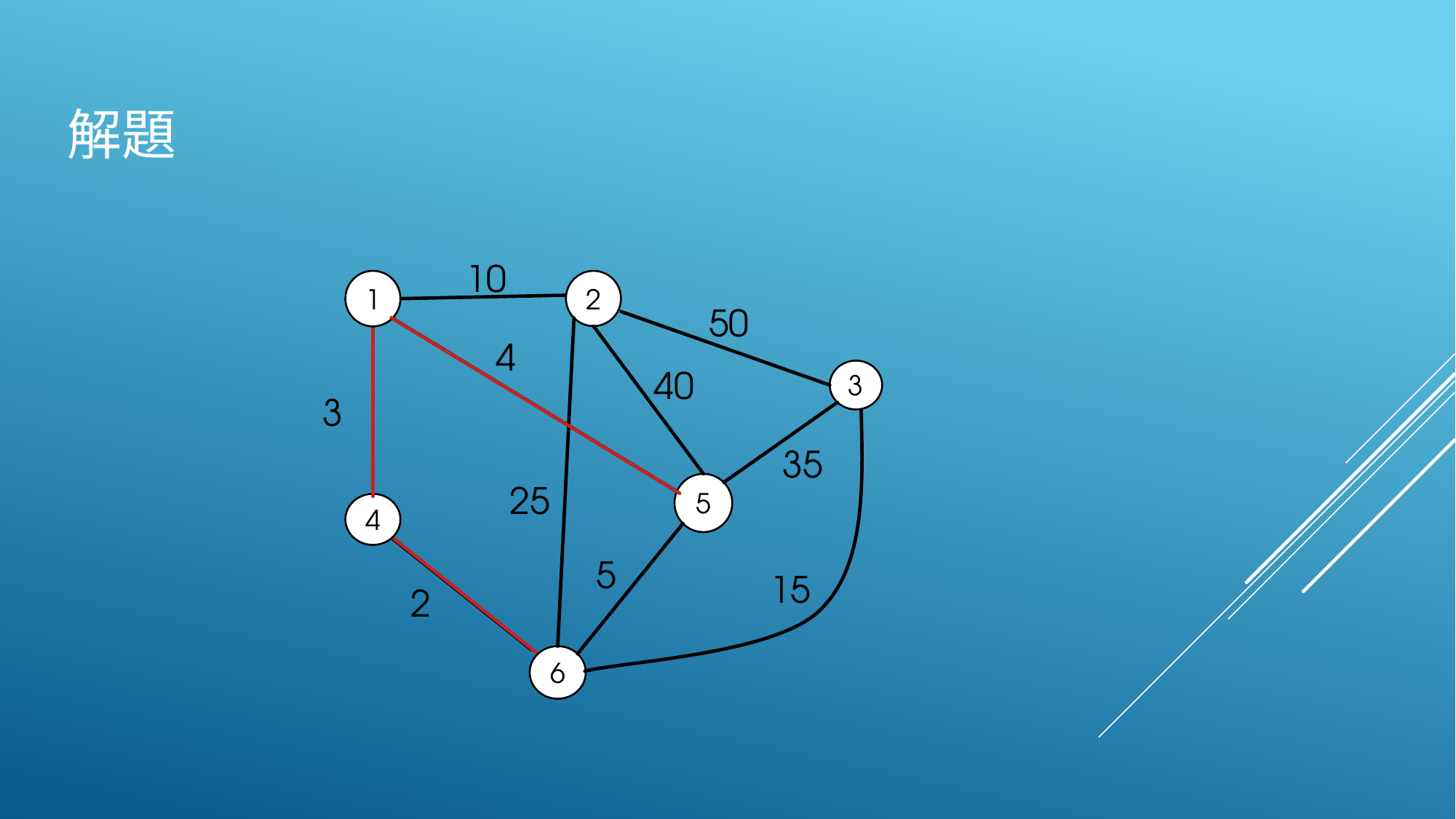

解題
10
1
2
50
4
40
3
3

35
25
5
4
5
15
2
6